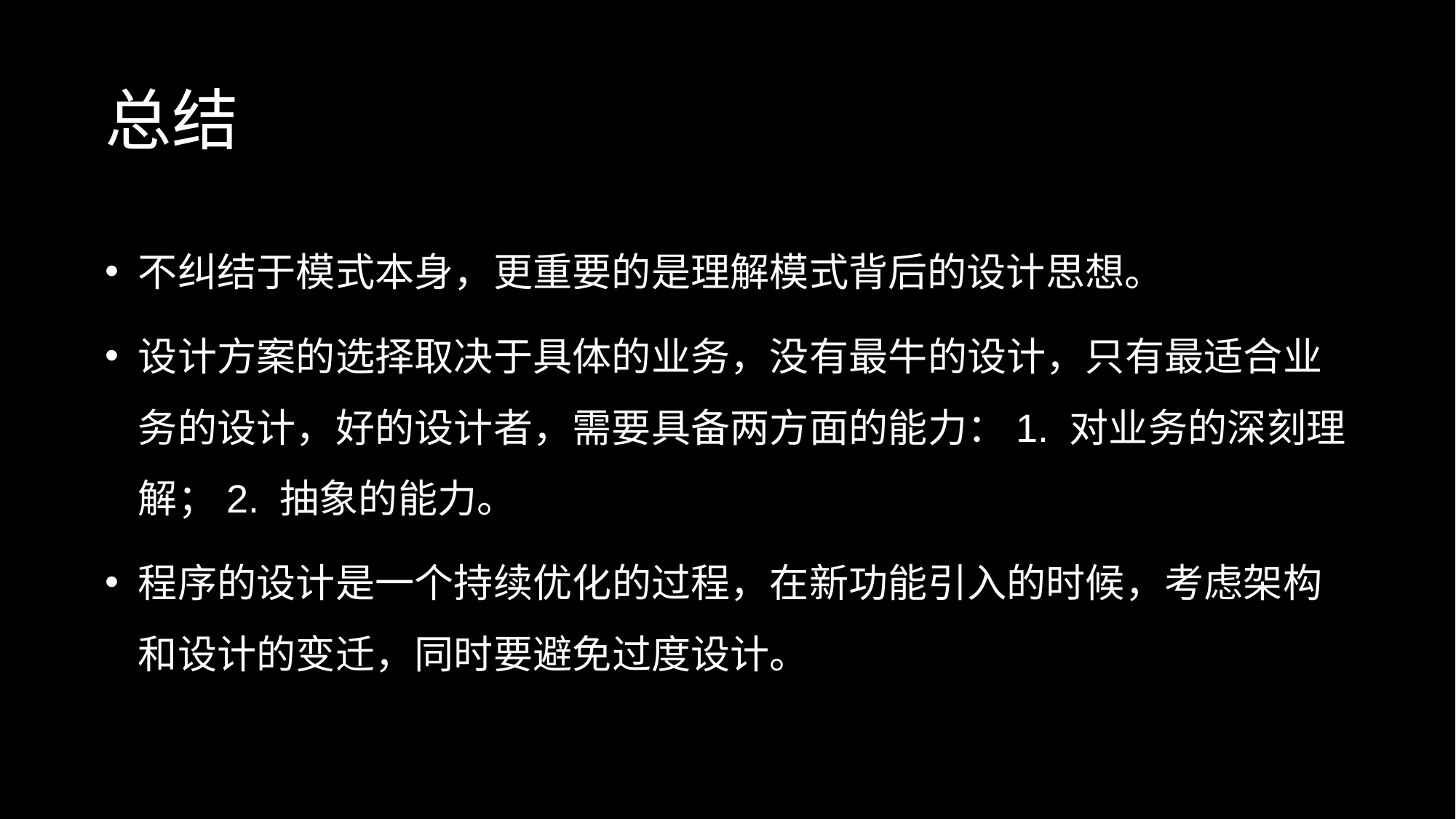

# 总结
不纠结于模式本身，更重要的是理解模式背后的设计思想。
设计方案的选择取决于具体的业务，没有最牛的设计，只有最适合业务的设计，好的设计者，需要具备两方面的能力：1. 对业务的深刻理解；2. 抽象的能力。
程序的设计是一个持续优化的过程，在新功能引入的时候，考虑架构和设计的变迁，同时要避免过度设计。